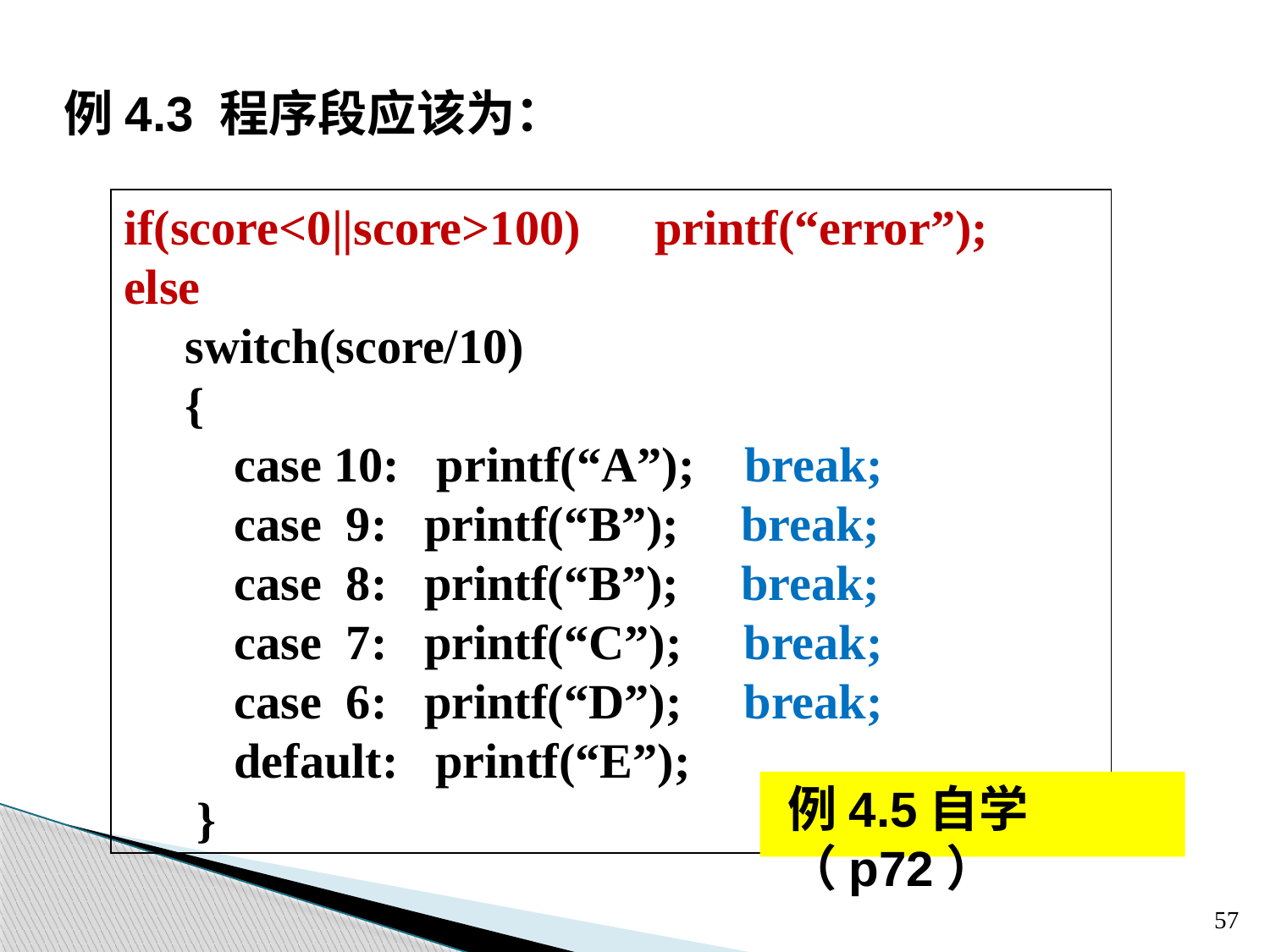

例4.3 程序段应该为：
if(score<0||score>100)      printf(“error”);
else
     switch(score/10)
     {
         case 10:   printf(“A”);    break;
         case  9:   printf(“B”);     break;
         case  8:   printf(“B”);     break;
         case  7:   printf(“C”);     break;
         case  6:   printf(“D”);     break;
         default:   printf(“E”);
      }
例4.5自学（p72）
57